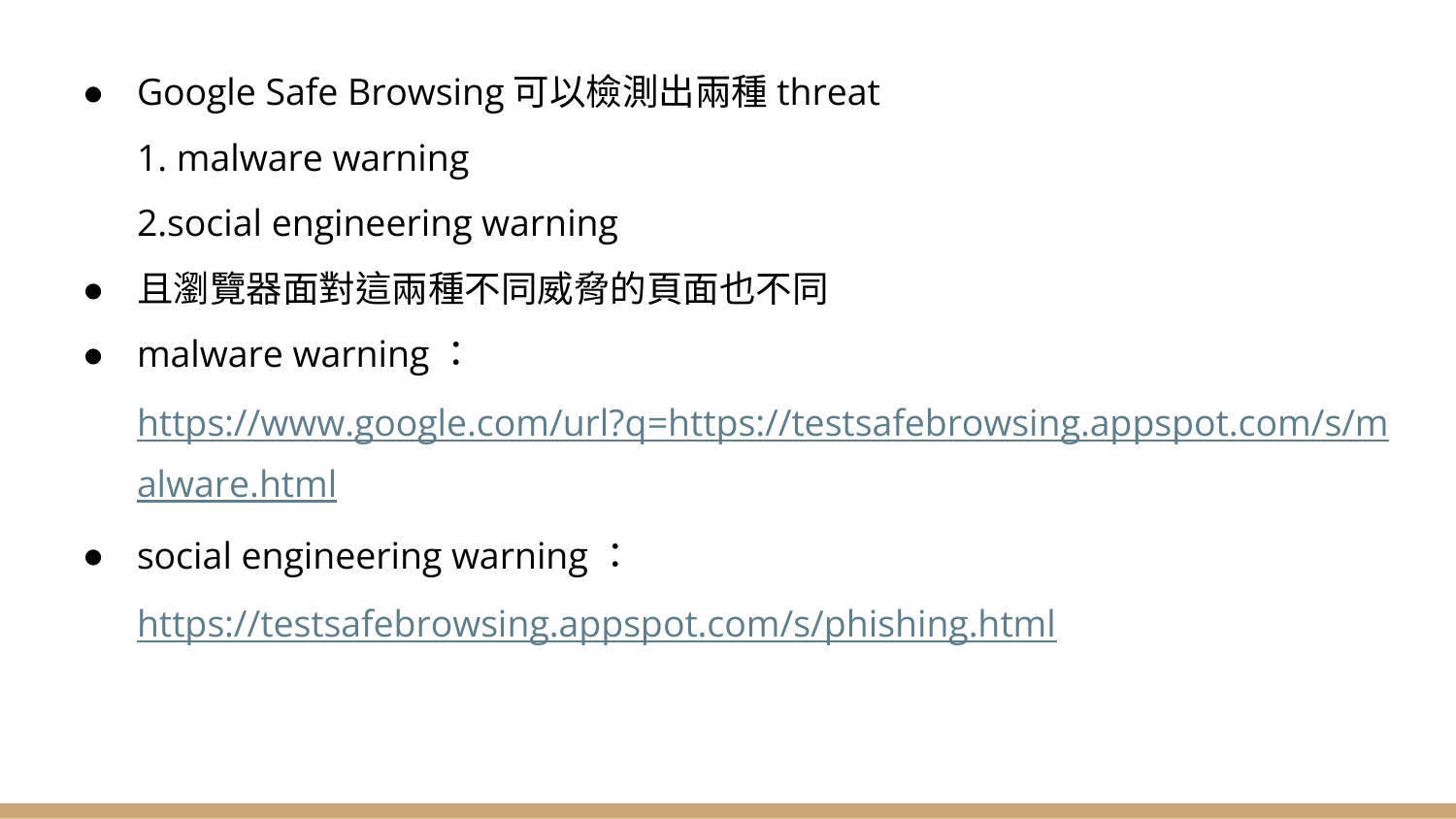

Google Safe Browsing可以檢測出兩種threat
1. malware warning
2.social engineering warning
且瀏覽器面對這兩種不同威脅的頁面也不同
malware warning：
https://www.google.com/url?q=https://testsafebrowsing.appspot.com/s/malware.html
social engineering warning：
https://testsafebrowsing.appspot.com/s/phishing.html